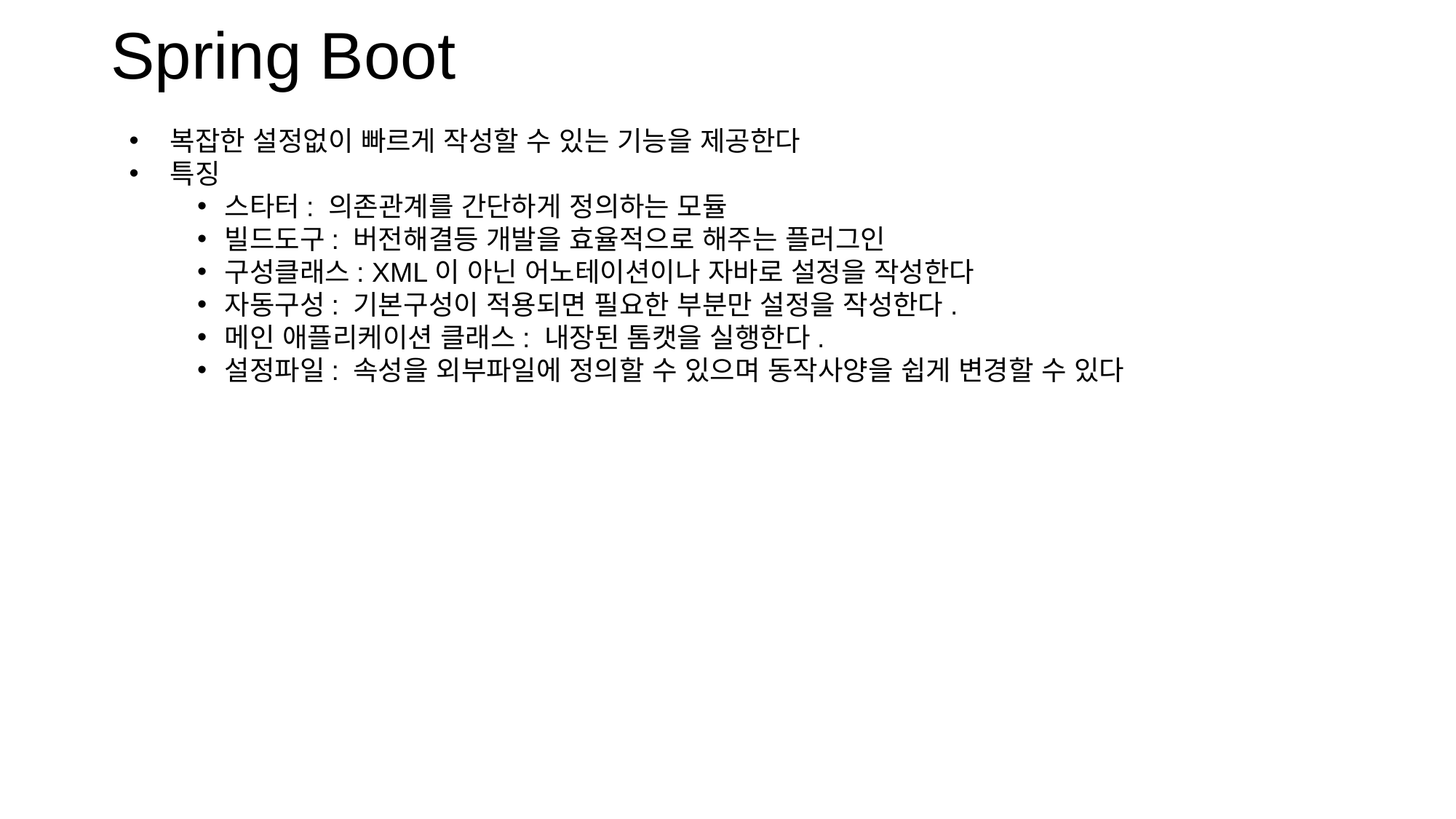

# Spring Boot
복잡한 설정없이 빠르게 작성할 수 있는 기능을 제공한다
특징
스타터: 의존관계를 간단하게 정의하는 모듈
빌드도구: 버전해결등 개발을 효율적으로 해주는 플러그인
구성클래스: XML이 아닌 어노테이션이나 자바로 설정을 작성한다
자동구성: 기본구성이 적용되면 필요한 부분만 설정을 작성한다.
메인 애플리케이션 클래스: 내장된 톰캣을 실행한다.
설정파일: 속성을 외부파일에 정의할 수 있으며 동작사양을 쉽게 변경할 수 있다